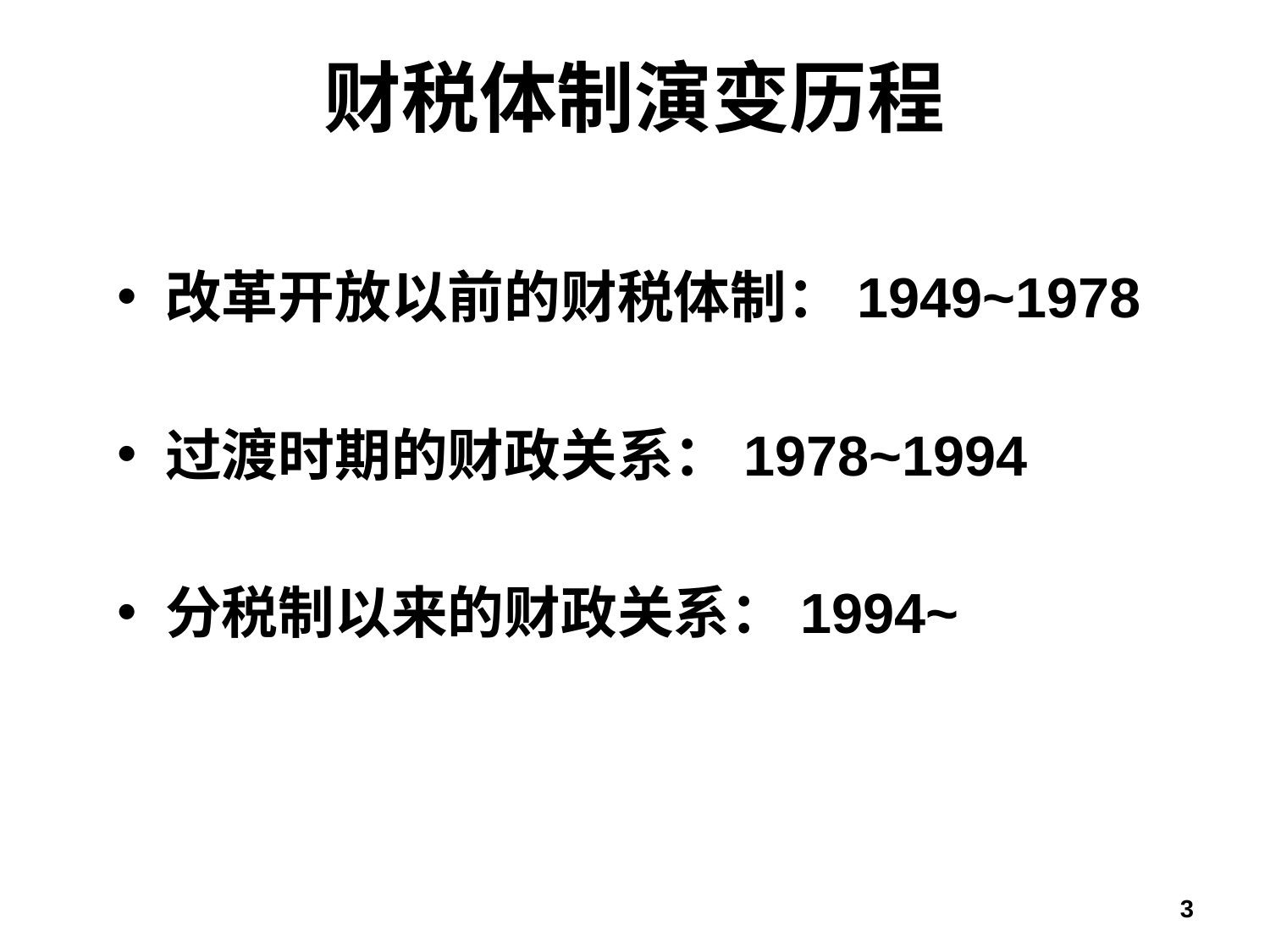

# 财税体制演变历程

改革开放以前的财税体制：1949~1978

过渡时期的财政关系：1978~1994

分税制以来的财政关系：1994~

3